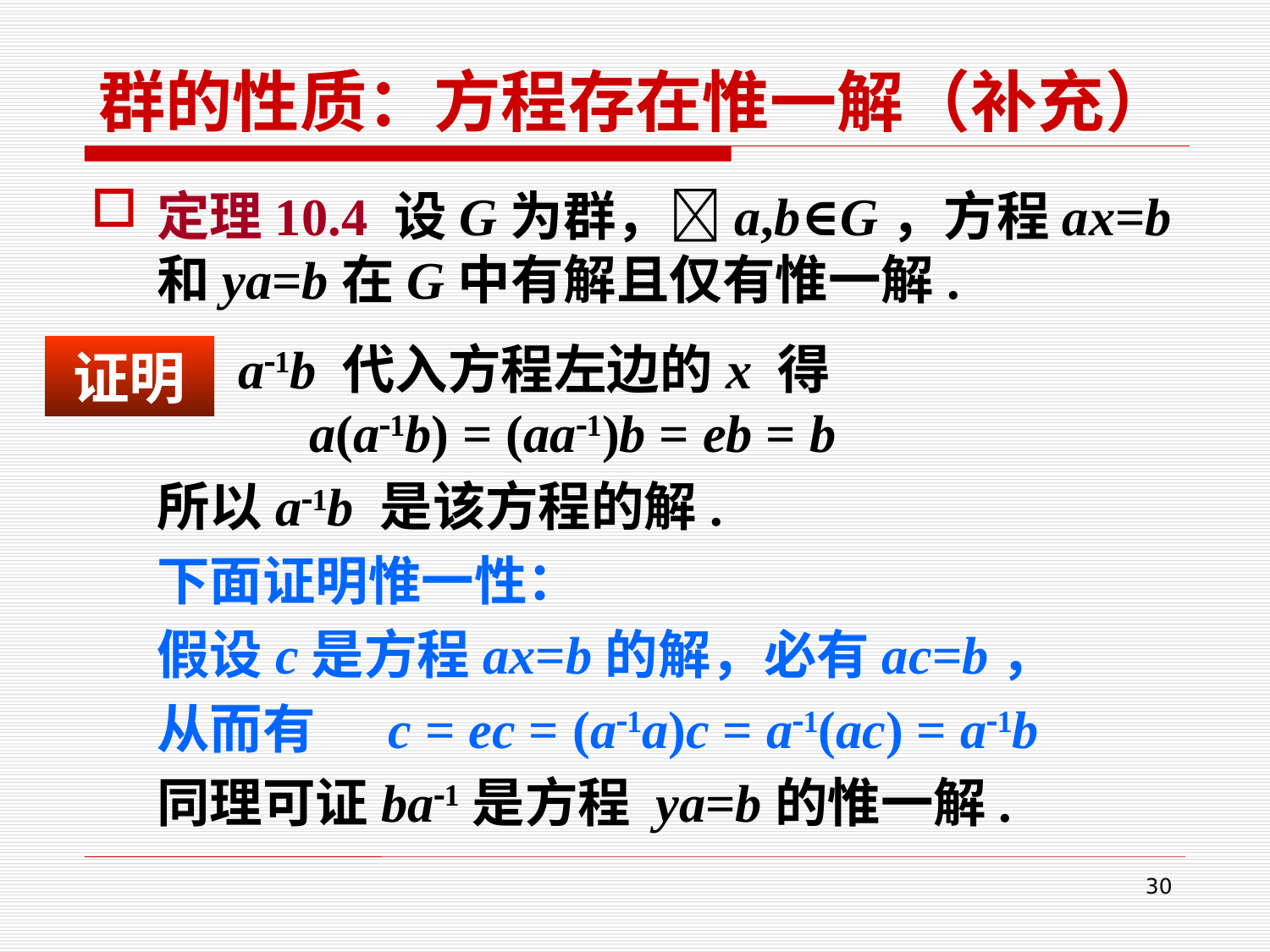

# 群的性质：方程存在惟一解（补充）
定理10.4 设G为群，∀a,b∈G，方程ax=b和ya=b在G中有解且仅有惟一解.
           a−1b 代入方程左边的x 得
                 a(a−1b) = (aa−1)b = eb = b
所以a−1b 是该方程的解.
下面证明惟一性：
假设c是方程ax=b的解，必有ac=b，
从而有     c = ec = (a−1a)c = a−1(ac) = a−1b
同理可证ba−1是方程 ya=b的惟一解.
证明
30